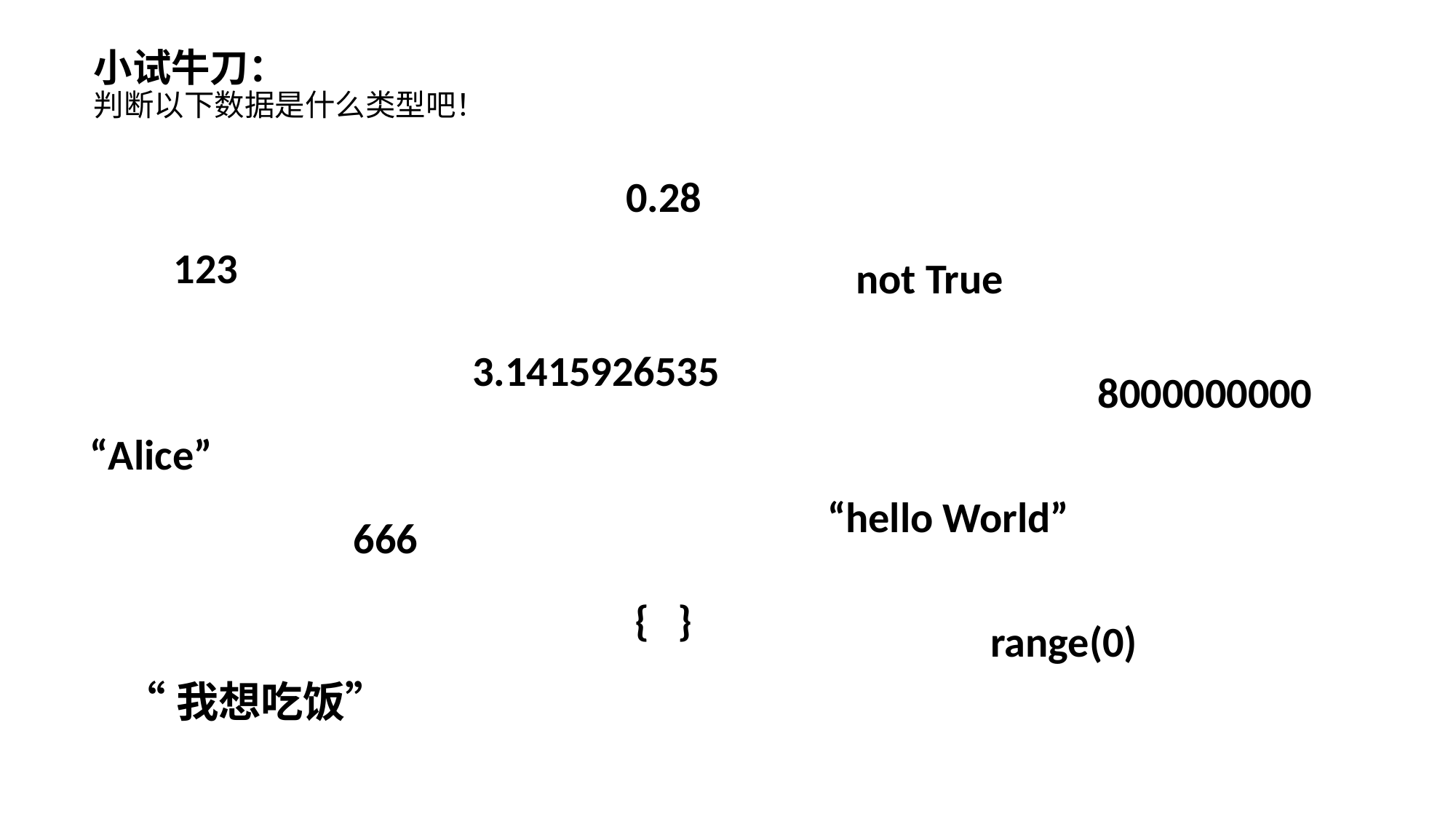

# 小试牛刀： 判断以下数据是什么类型吧！
0.28
123
not True
3.1415926535
8000000000
“Alice”
“hello World”
666
{   }
range(0)
“我想吃饭”